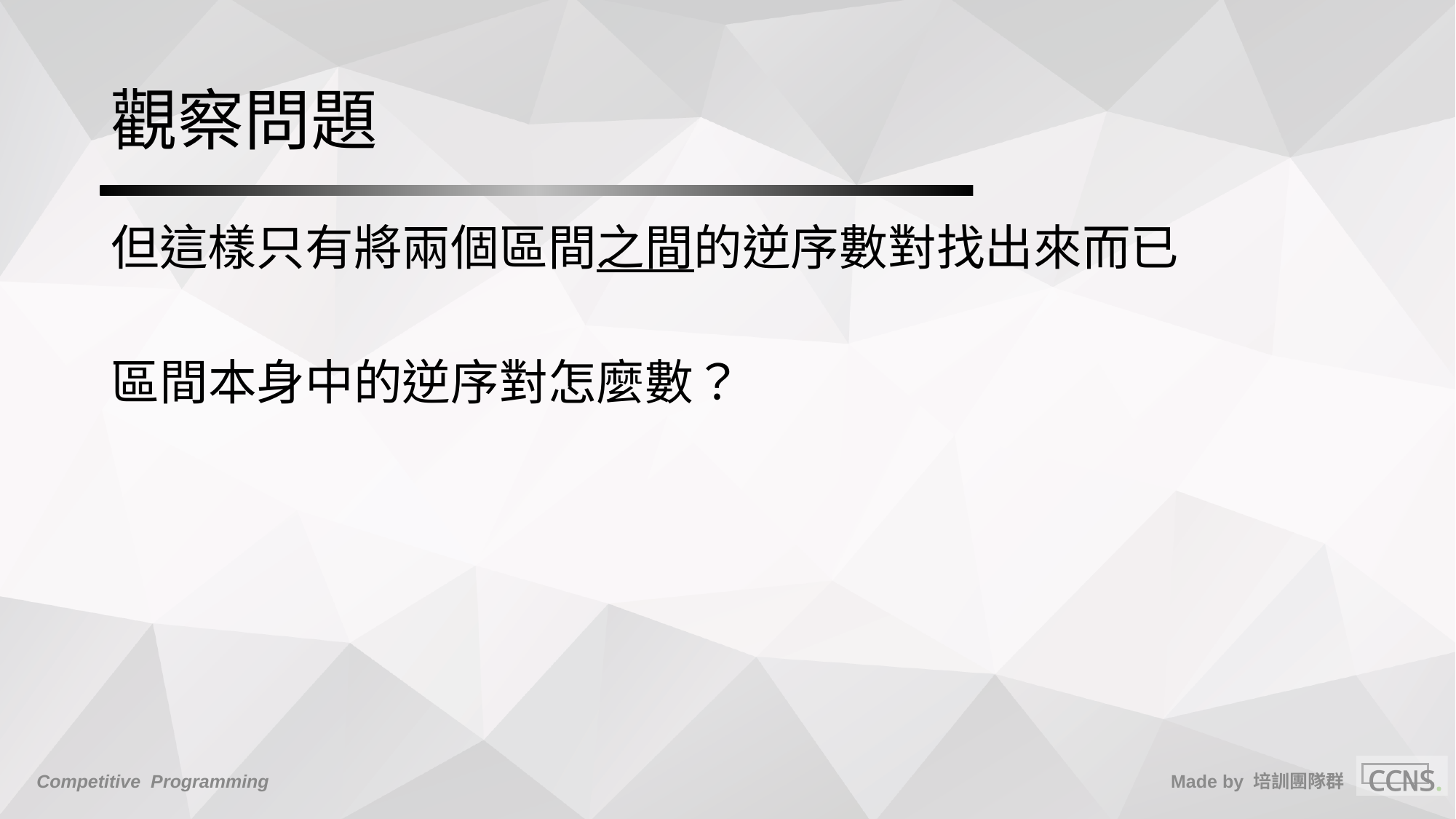

# 觀察問題
但這樣只有將兩個區間之間的逆序數對找出來而已

區間本身中的逆序對怎麼數？